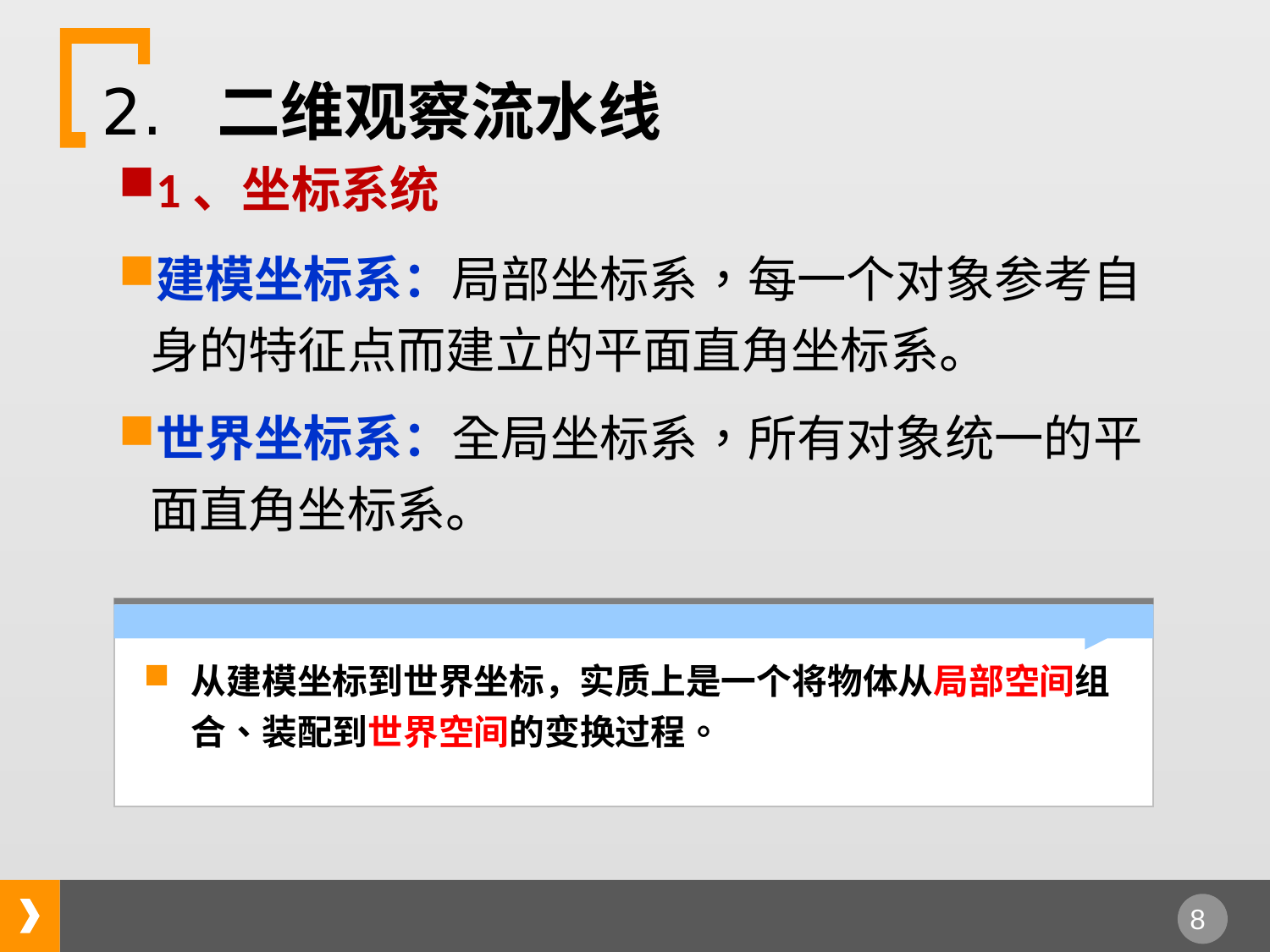

2. 二维观察流水线
1、坐标系统
建模坐标系：局部坐标系，每一个对象参考自身的特征点而建立的平面直角坐标系。
世界坐标系：全局坐标系，所有对象统一的平面直角坐标系。

从建模坐标到世界坐标，实质上是一个将物体从局部空间组合、装配到世界空间的变换过程。